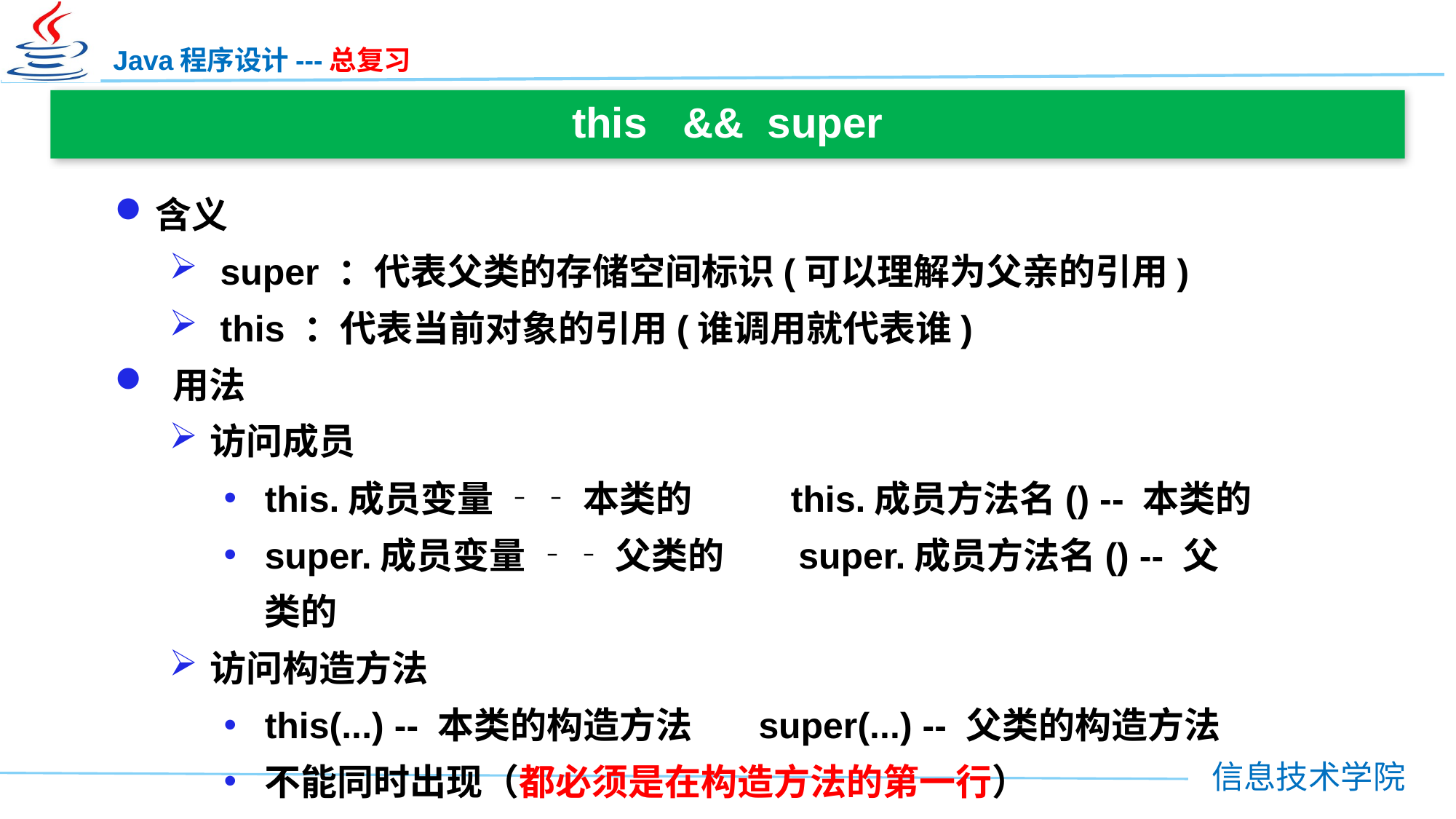

this   &&  super
含义
 super ：代表父类的存储空间标识(可以理解为父亲的引用)
 this ：代表当前对象的引用(谁调用就代表谁)
 用法
访问成员
this.成员变量 ‐‐ 本类的           this.成员方法名() ‐‐ 本类的
super.成员变量 ‐‐ 父类的        super.成员方法名() ‐‐ 父类的
访问构造方法
this(...) ‐‐ 本类的构造方法       super(...) ‐‐ 父类的构造方法
不能同时出现（都必须是在构造方法的第一行）